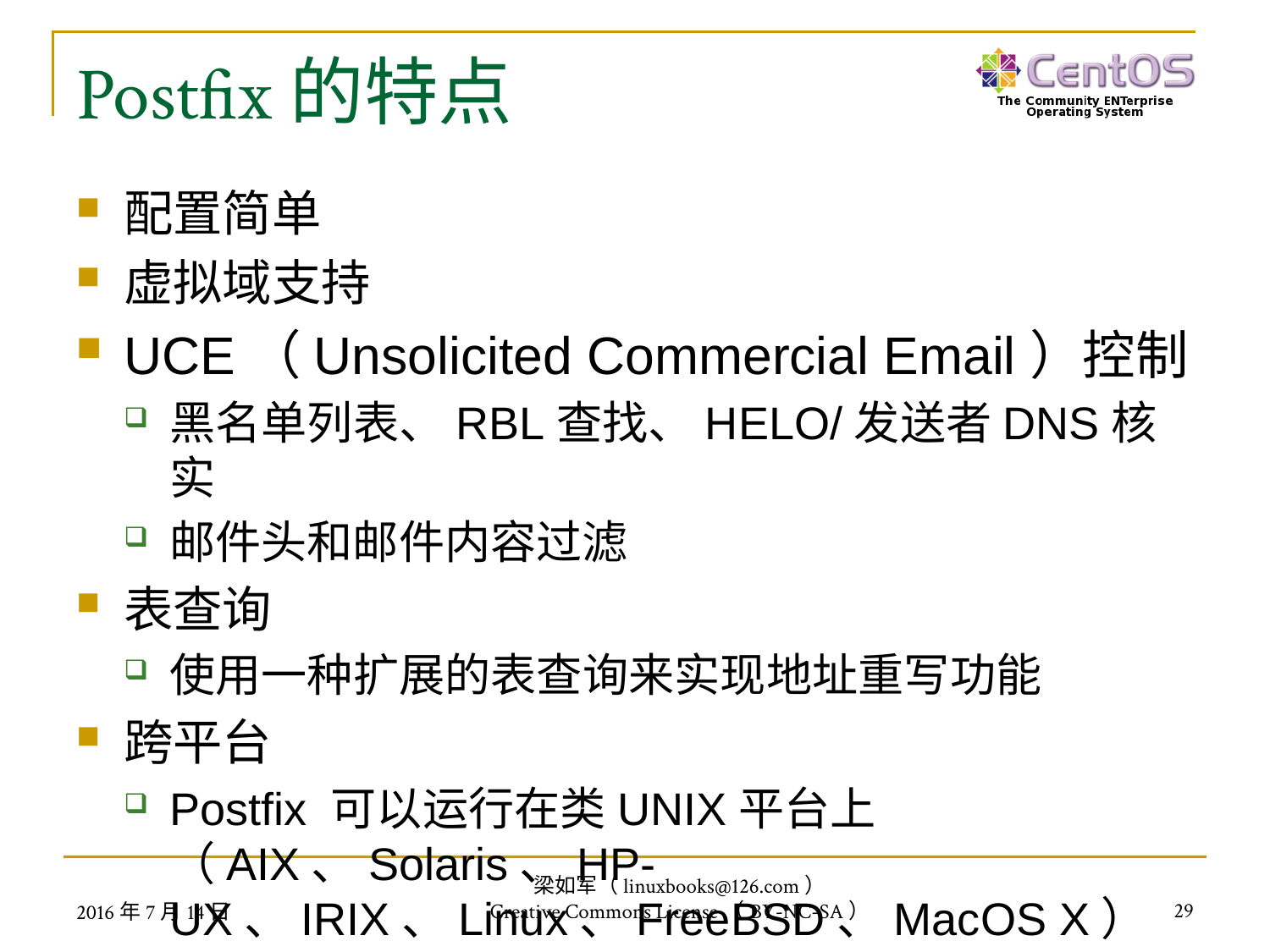

# Postfix的特点
配置简单
虚拟域支持
UCE（Unsolicited Commercial Email）控制
黑名单列表、RBL查找、HELO/发送者DNS核实
邮件头和邮件内容过滤
表查询
使用一种扩展的表查询来实现地址重写功能
跨平台
Postfix 可以运行在类UNIX平台上（AIX、Solaris、HP-UX、IRIX、Linux、FreeBSD、MacOS X）
梁如军（linuxbooks@126.com）
Creative Commons License（BY-NC-SA）
2016年7月14日
29